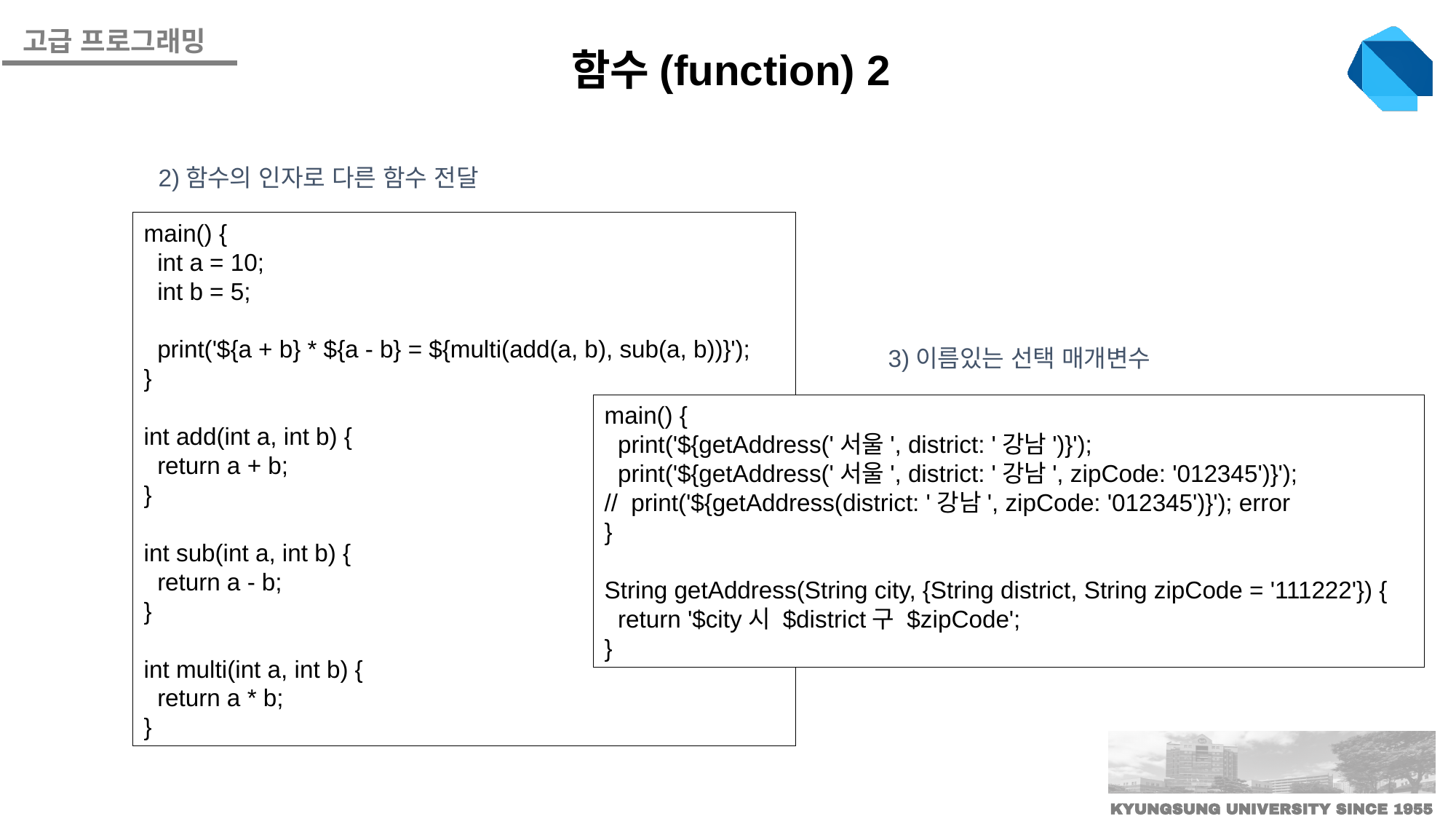

함수(function) 2
2)함수의 인자로 다른 함수 전달
main() {
  int a = 10;
  int b = 5;

  print('${a + b} * ${a - b} = ${multi(add(a, b), sub(a, b))}');
}

int add(int a, int b) {
  return a + b;
}

int sub(int a, int b) {
  return a - b;
}

int multi(int a, int b) {
  return a * b;
}
3)이름있는 선택 매개변수
main() {
  print('${getAddress('서울', district: '강남')}');
  print('${getAddress('서울', district: '강남', zipCode: '012345')}');
//  print('${getAddress(district: '강남', zipCode: '012345')}'); error
}

String getAddress(String city, {String district, String zipCode = '111222'}) {
  return '$city시 $district구 $zipCode';
}